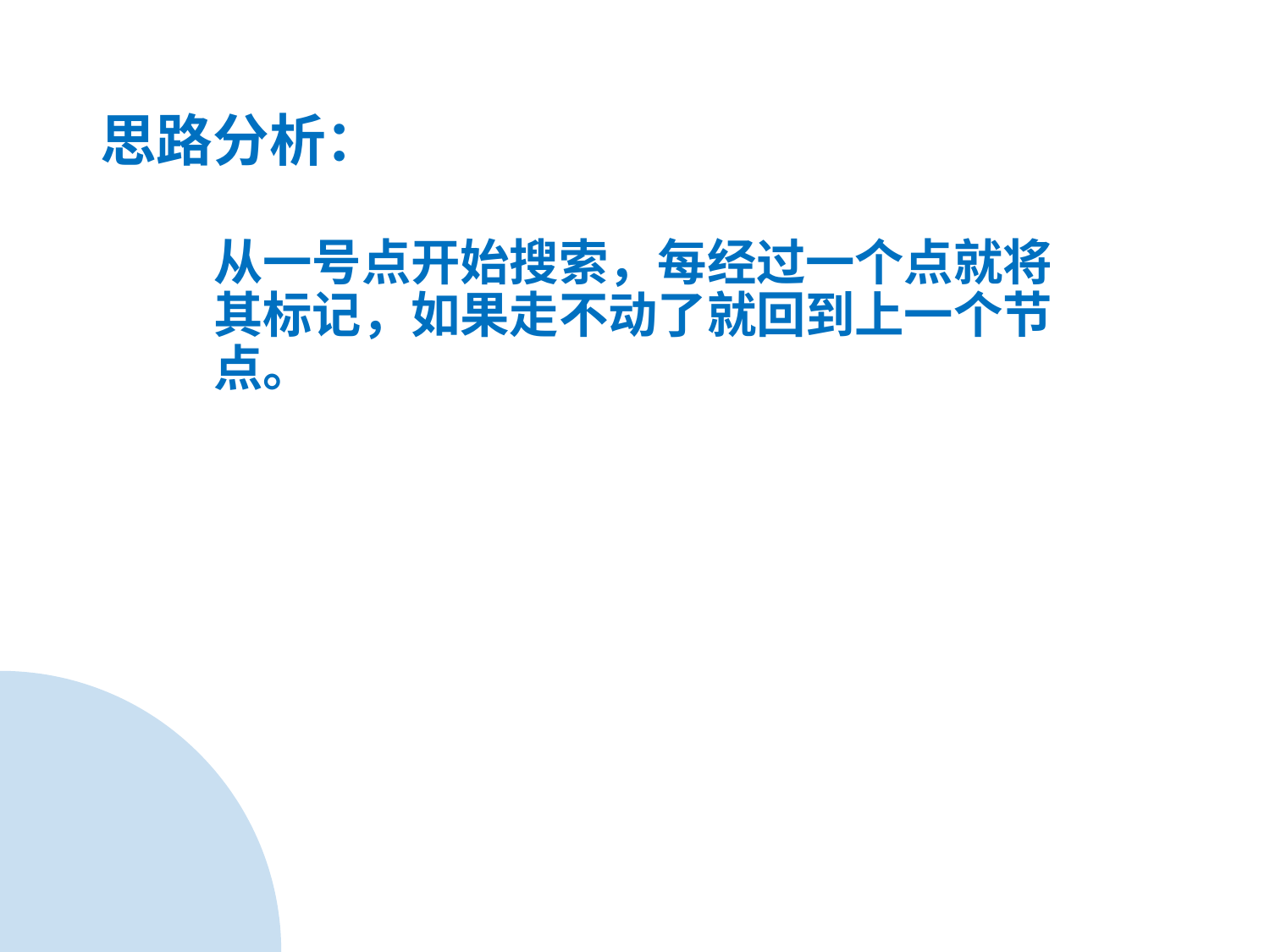

# 思路分析：
从一号点开始搜索，每经过一个点就将其标记，如果走不动了就回到上一个节点。